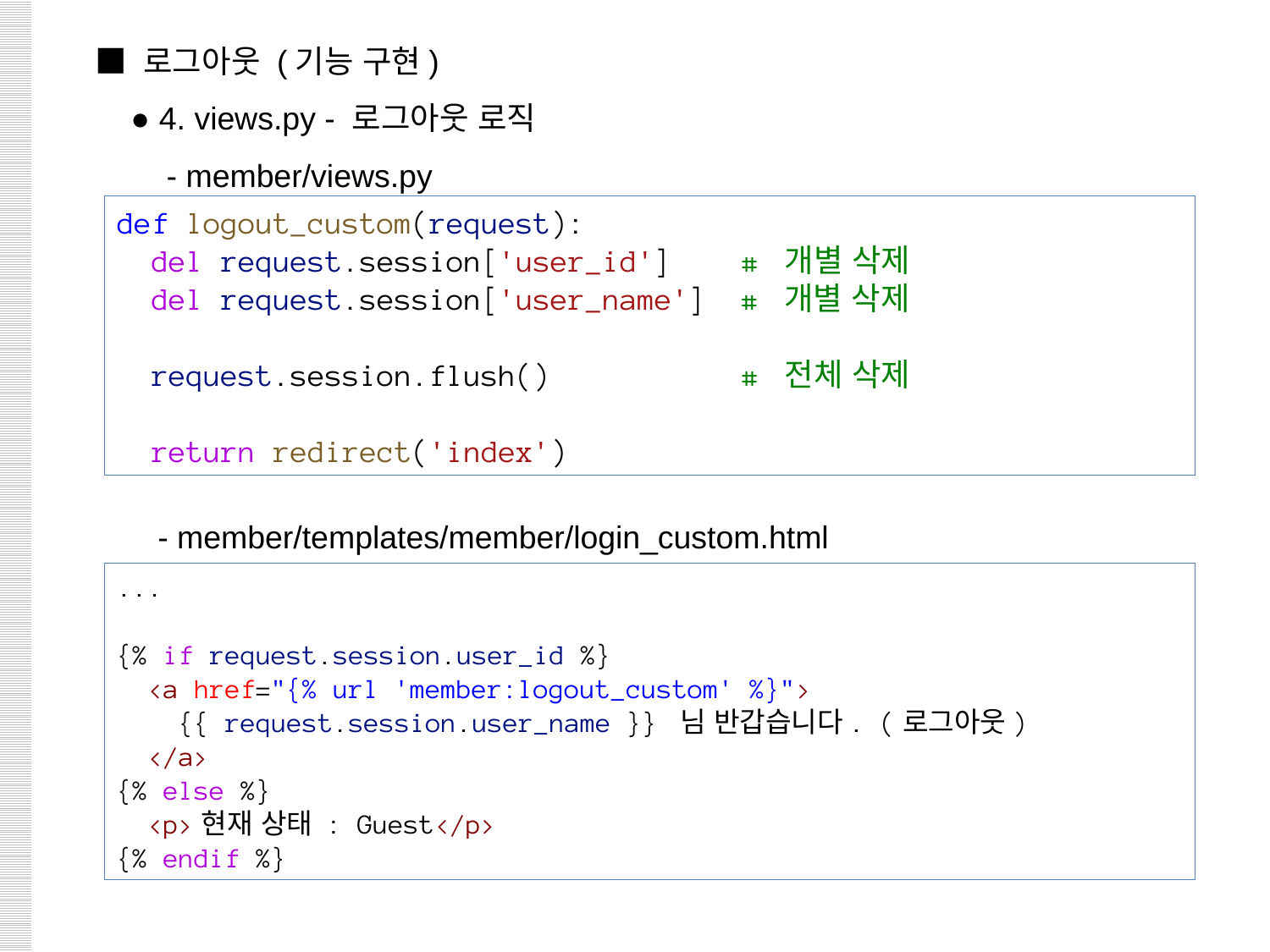

■ 로그아웃 (기능 구현)
    ● 4. views.py - 로그아웃 로직
        - member/views.py

       - member/templates/member/login_custom.html
def logout_custom(request):
  del request.session['user_id']    # 개별 삭제
  del request.session['user_name']  # 개별 삭제

  request.session.flush()           # 전체 삭제
  return redirect('index')
...
{% if request.session.user_id %}
  <a href="{% url 'member:logout_custom' %}">
    {{ request.session.user_name }} 님 반갑습니다. (로그아웃)
  </a>
{% else %}
  <p>현재 상태 : Guest</p>
{% endif %}